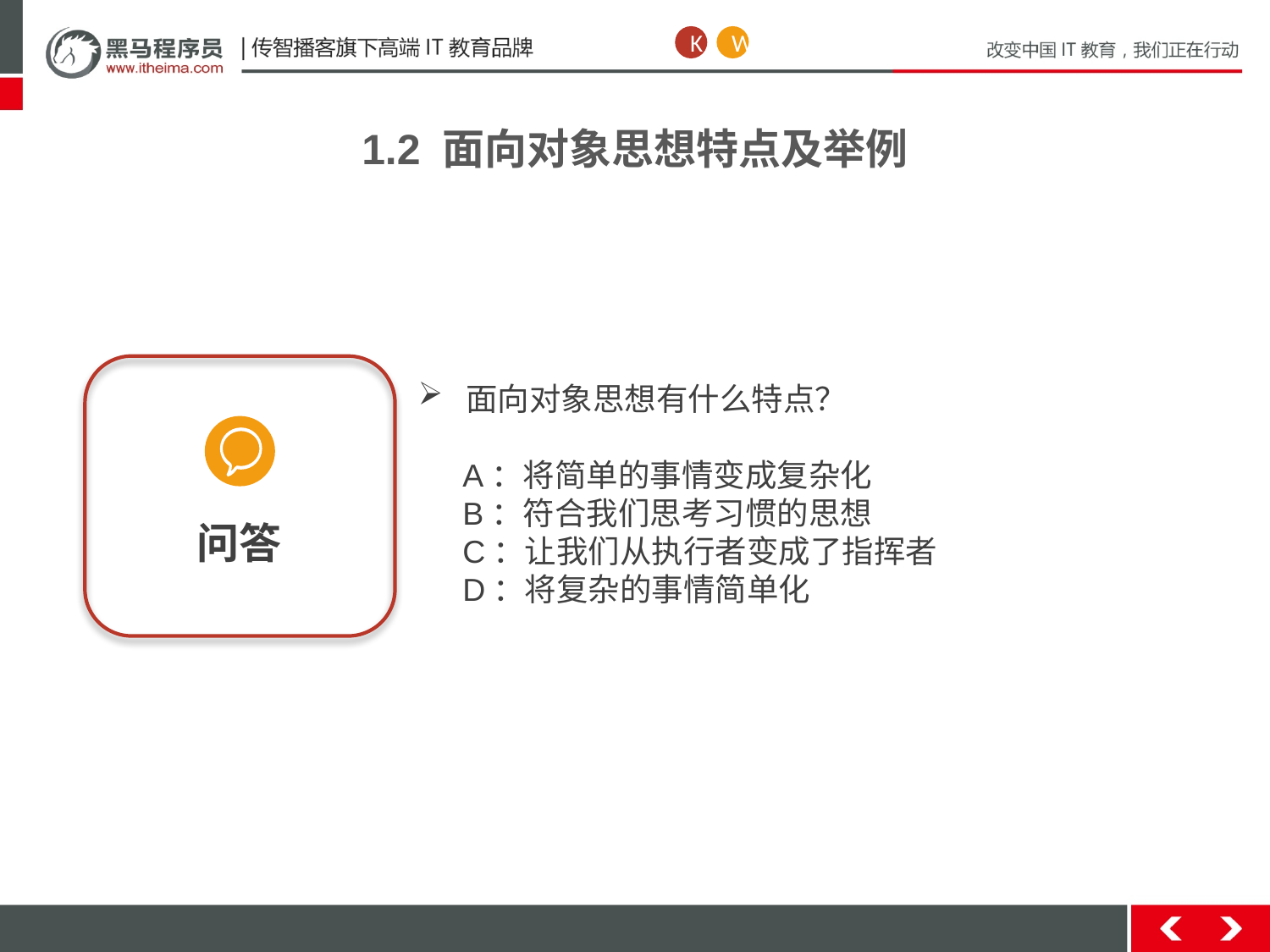

K
W
1.2 面向对象思想特点及举例

问答
面向对象思想有什么特点？

     A：将简单的事情变成复杂化
     B：符合我们思考习惯的思想
     C：让我们从执行者变成了指挥者
     D：将复杂的事情简单化